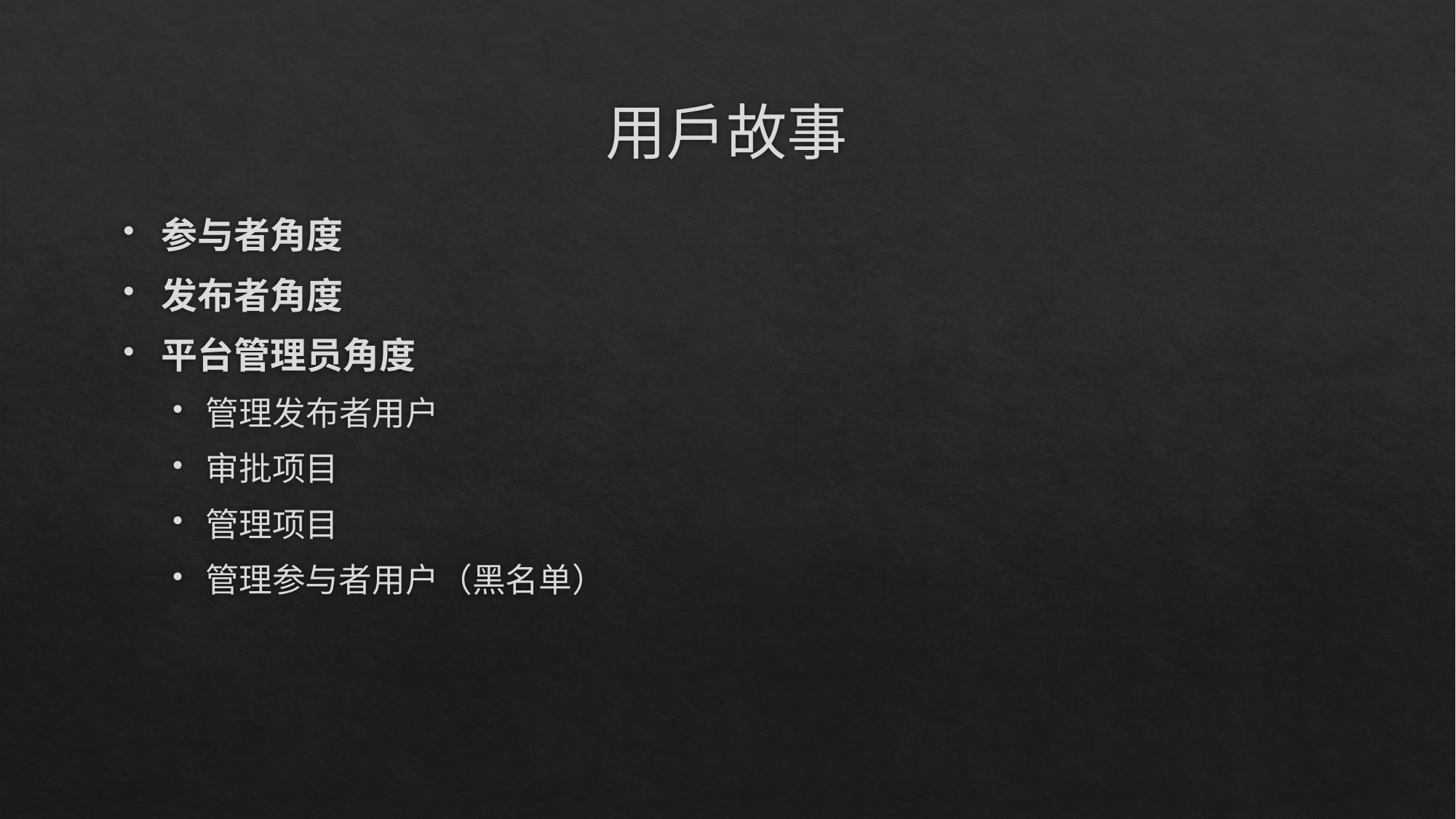

# 用户故事
参与者角度
发布者角度
平台管理员角度
管理发布者用户
审批项目
管理项目
管理参与者用户（黑名单）